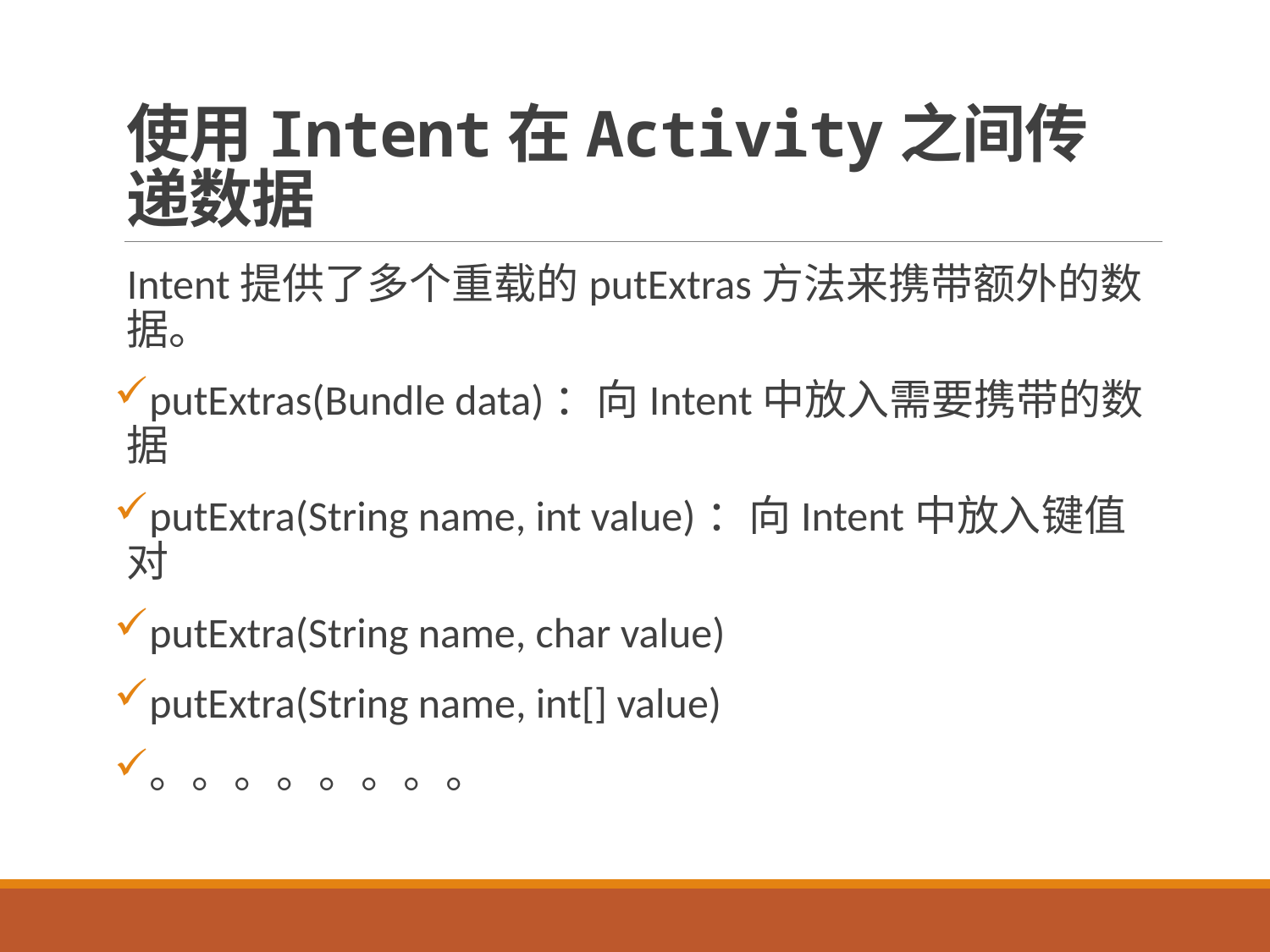

# 使用Intent在Activity之间传递数据
Intent提供了多个重载的putExtras方法来携带额外的数据。
putExtras(Bundle data)：向Intent中放入需要携带的数据
putExtra(String name, int value)：向Intent中放入键值对
putExtra(String name, char value)
putExtra(String name, int[] value)
。。。。。。。。